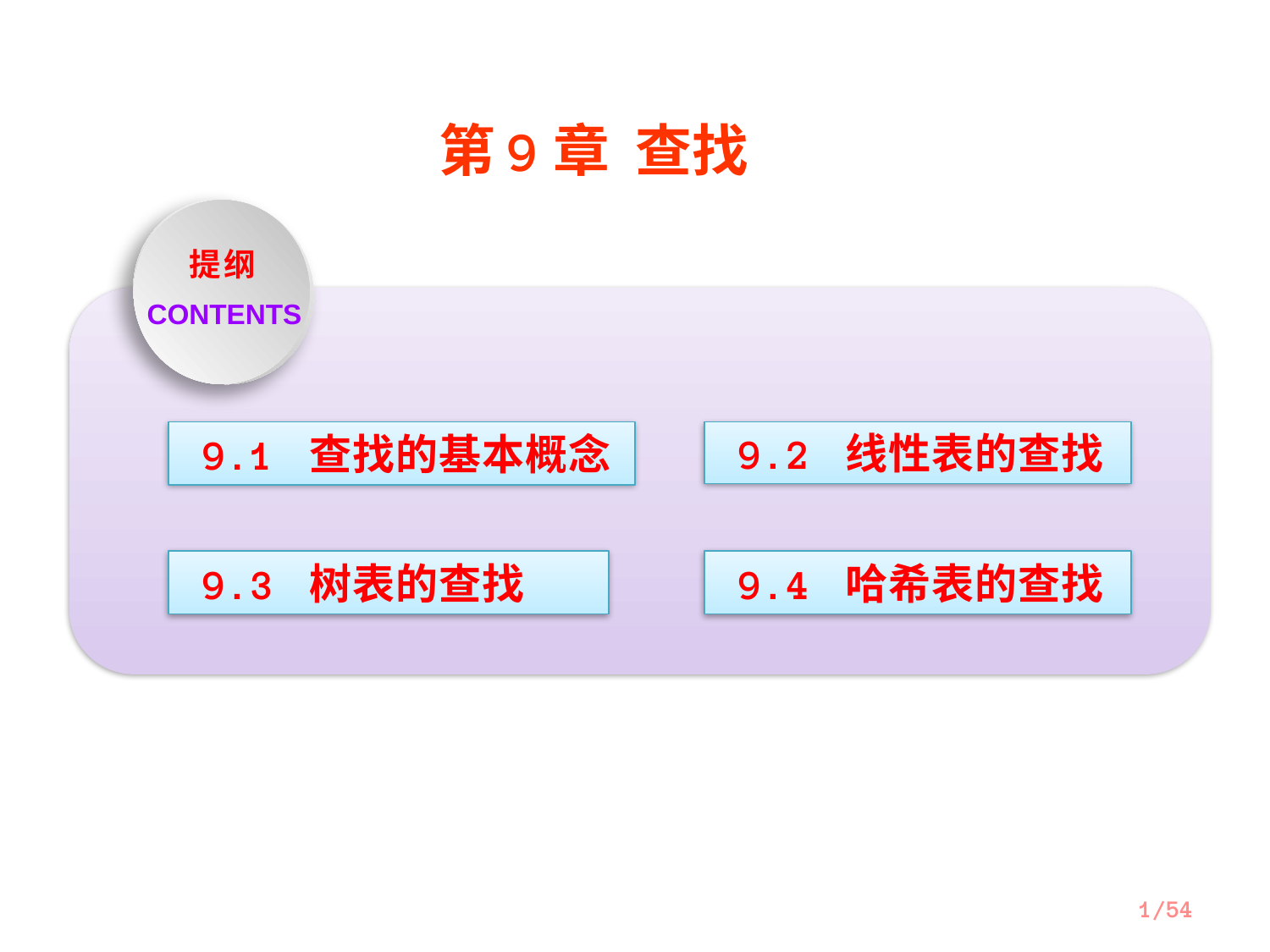

第9章  查找

提纲
CONTENTS

9.1 查找的基本概念
9.2 线性表的查找
9.3 树表的查找
9.4 哈希表的查找
1/54